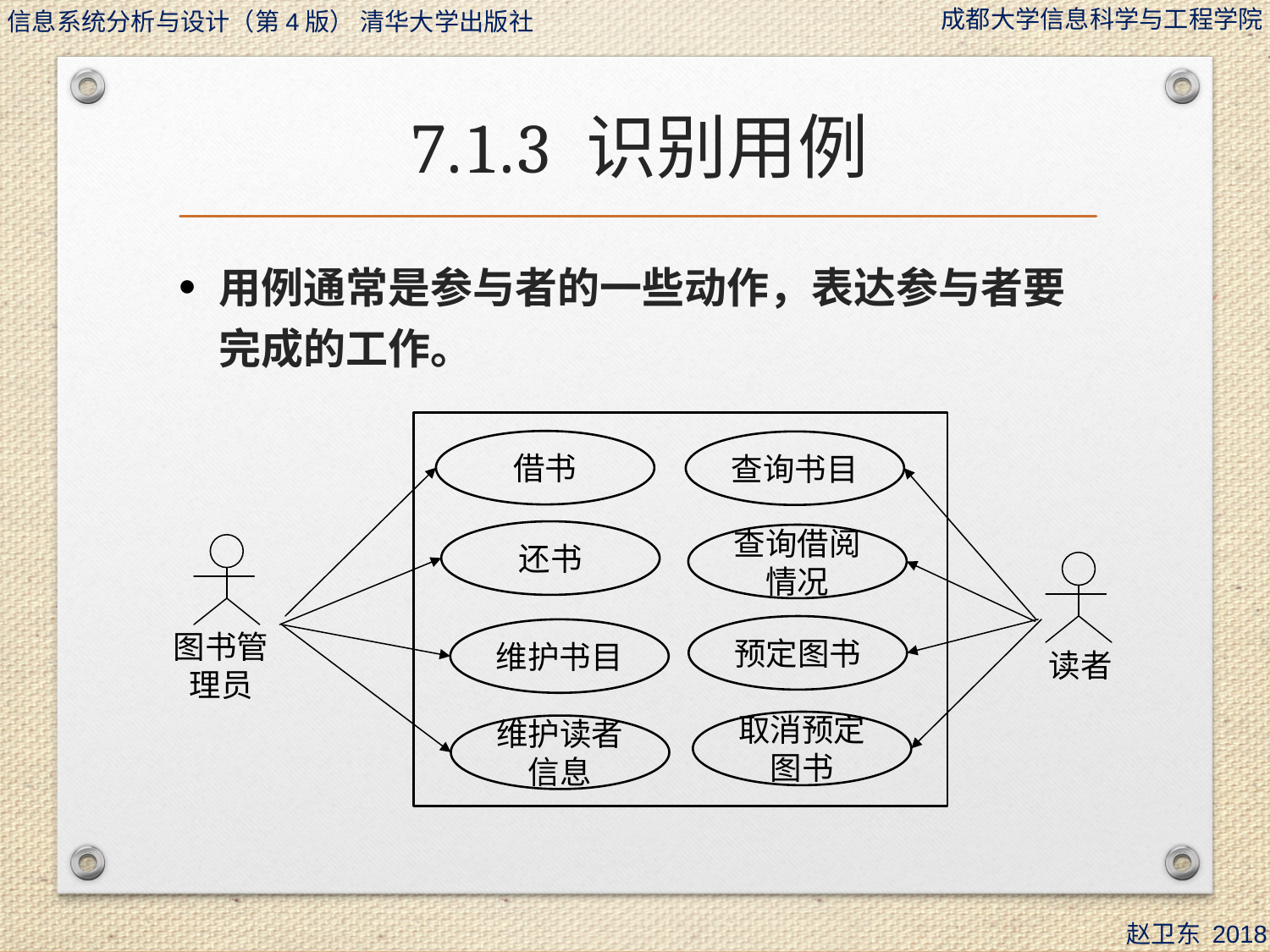

# 7.1.3 识别用例
用例通常是参与者的一些动作，表达参与者要完成的工作。

借书
查询书目
还书
查询借阅情况

图书管理员

读者
预定图书
维护书目
取消预定图书
维护读者信息